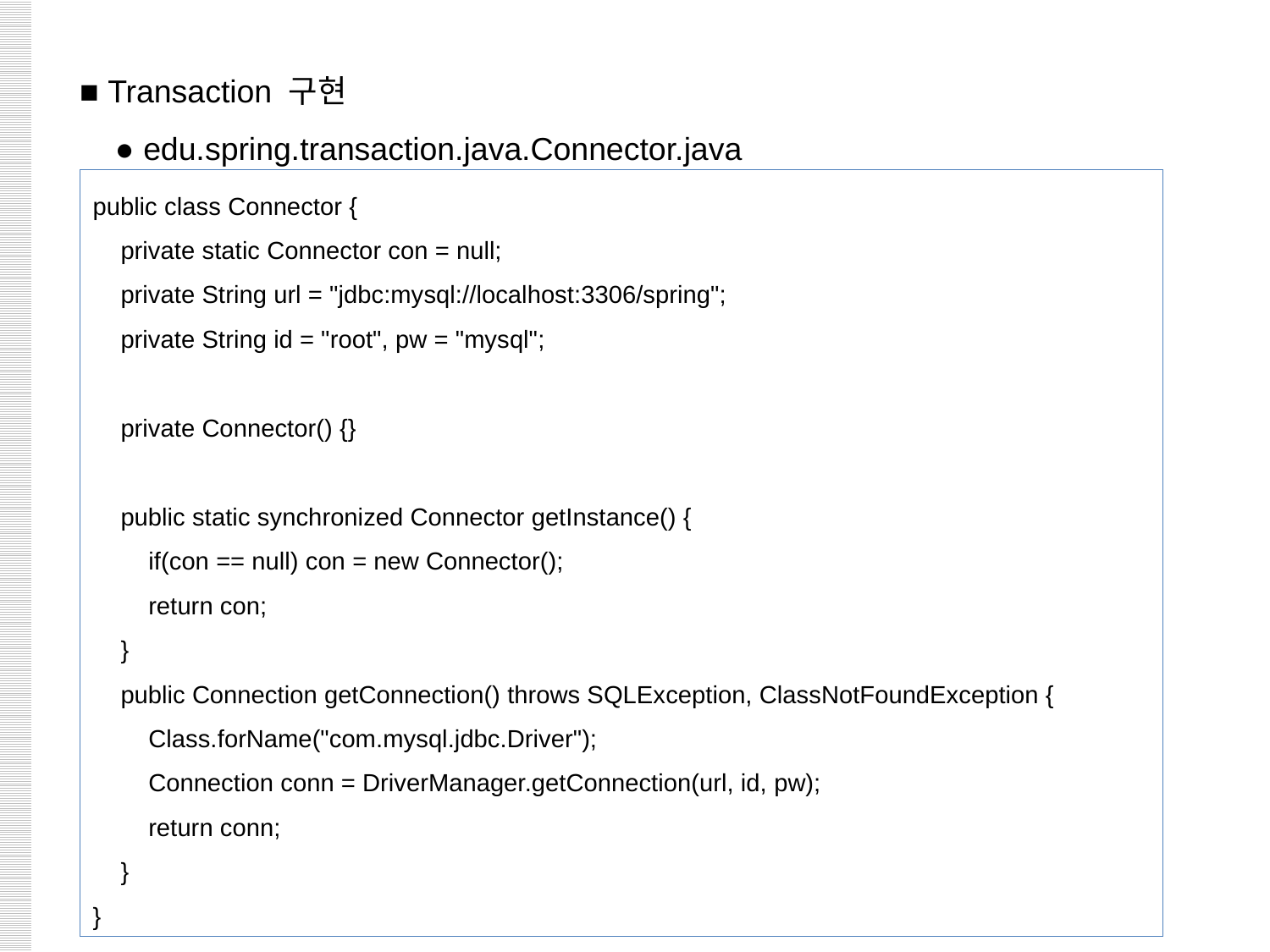

■ Transaction 구현
    ● edu.spring.transaction.java.Connector.java
public class Connector {
    private static Connector con = null;
    private String url = "jdbc:mysql://localhost:3306/spring";
    private String id = "root", pw = "mysql";

    private Connector() {}

    public static synchronized Connector getInstance() {
        if(con == null) con = new Connector();
        return con;
    }
    public Connection getConnection() throws SQLException, ClassNotFoundException {
        Class.forName("com.mysql.jdbc.Driver");
        Connection conn = DriverManager.getConnection(url, id, pw);
        return conn;
    }
}